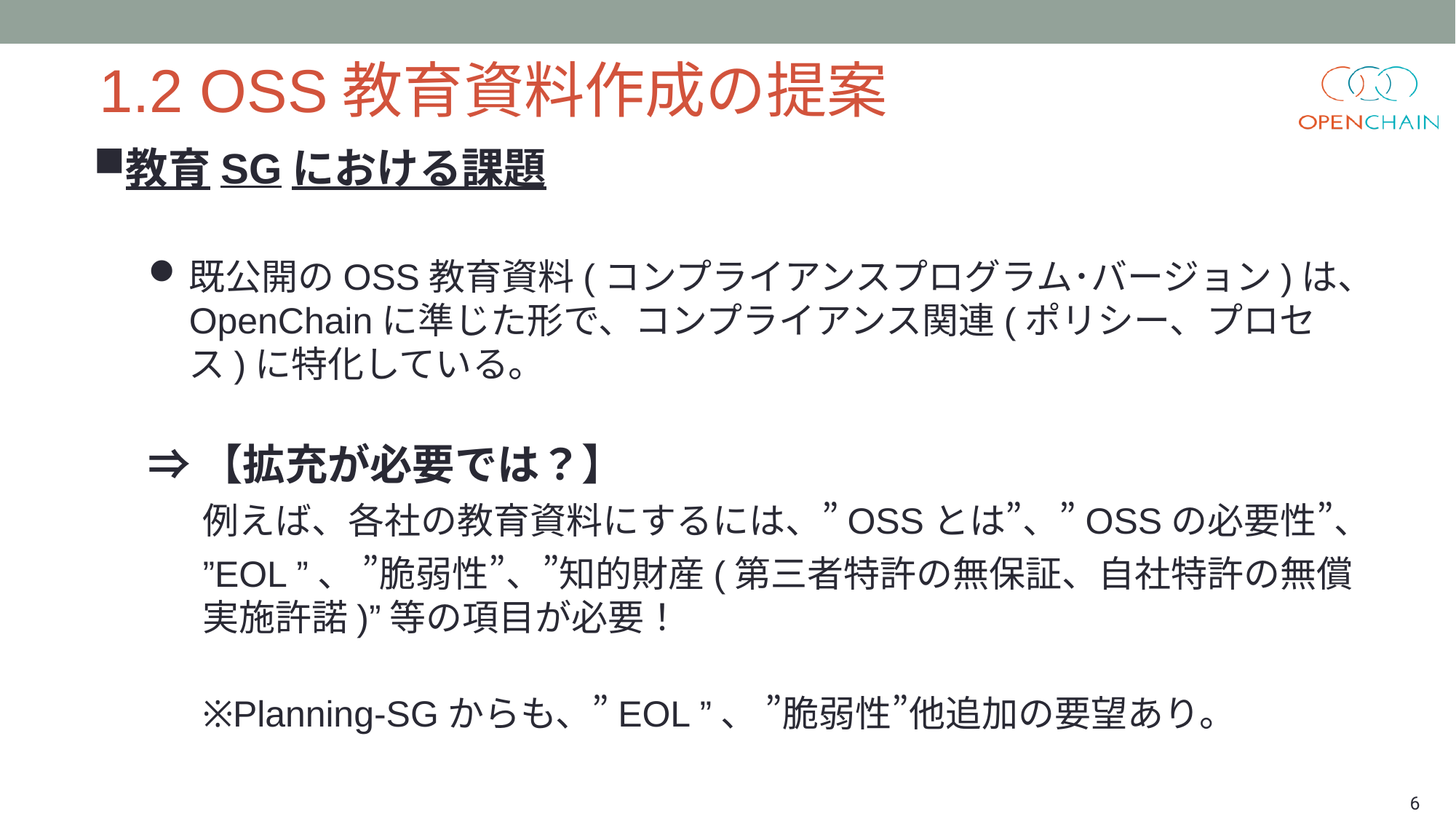

1.2 OSS教育資料作成の提案
教育SGにおける課題

既公開のOSS教育資料(コンプライアンスプログラム･バージョン)は、OpenChainに準じた形で、コンプライアンス関連(ポリシー、プロセス)に特化している。
⇒【拡充が必要では？】
例えば、各社の教育資料にするには、”OSSとは”、”OSSの必要性”、
”EOL ”、 ”脆弱性”、”知的財産(第三者特許の無保証、自社特許の無償実施許諾)”等の項目が必要！
※Planning-SGからも、”EOL ”、 ”脆弱性”他追加の要望あり。
6